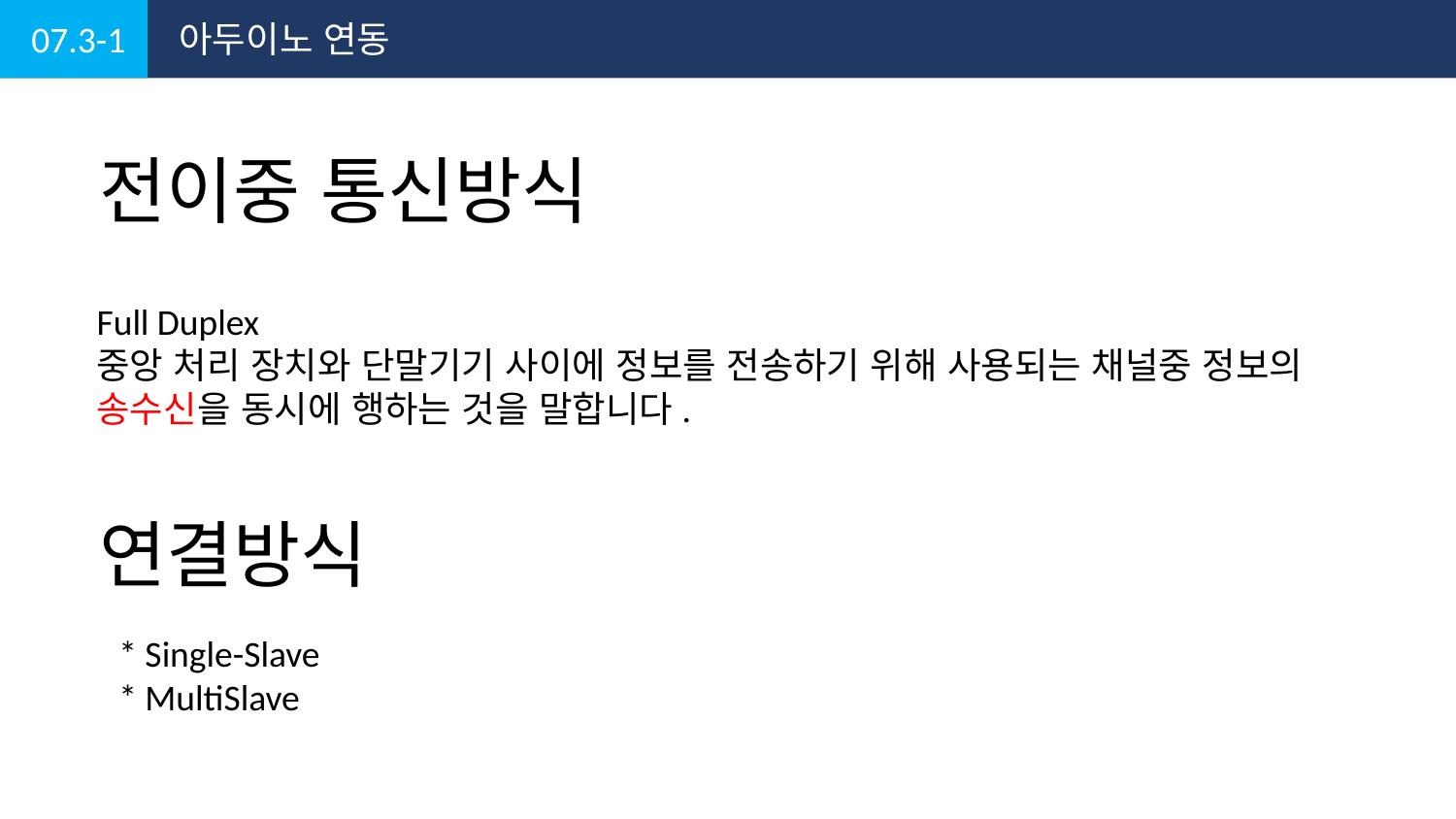

07.3-1
아두이노 연동
전이중 통신방식
Full Duplex
중앙 처리 장치와 단말기기 사이에 정보를 전송하기 위해 사용되는 채널중 정보의 송수신을 동시에 행하는 것을 말합니다.
연결방식
* Single-Slave
* MultiSlave